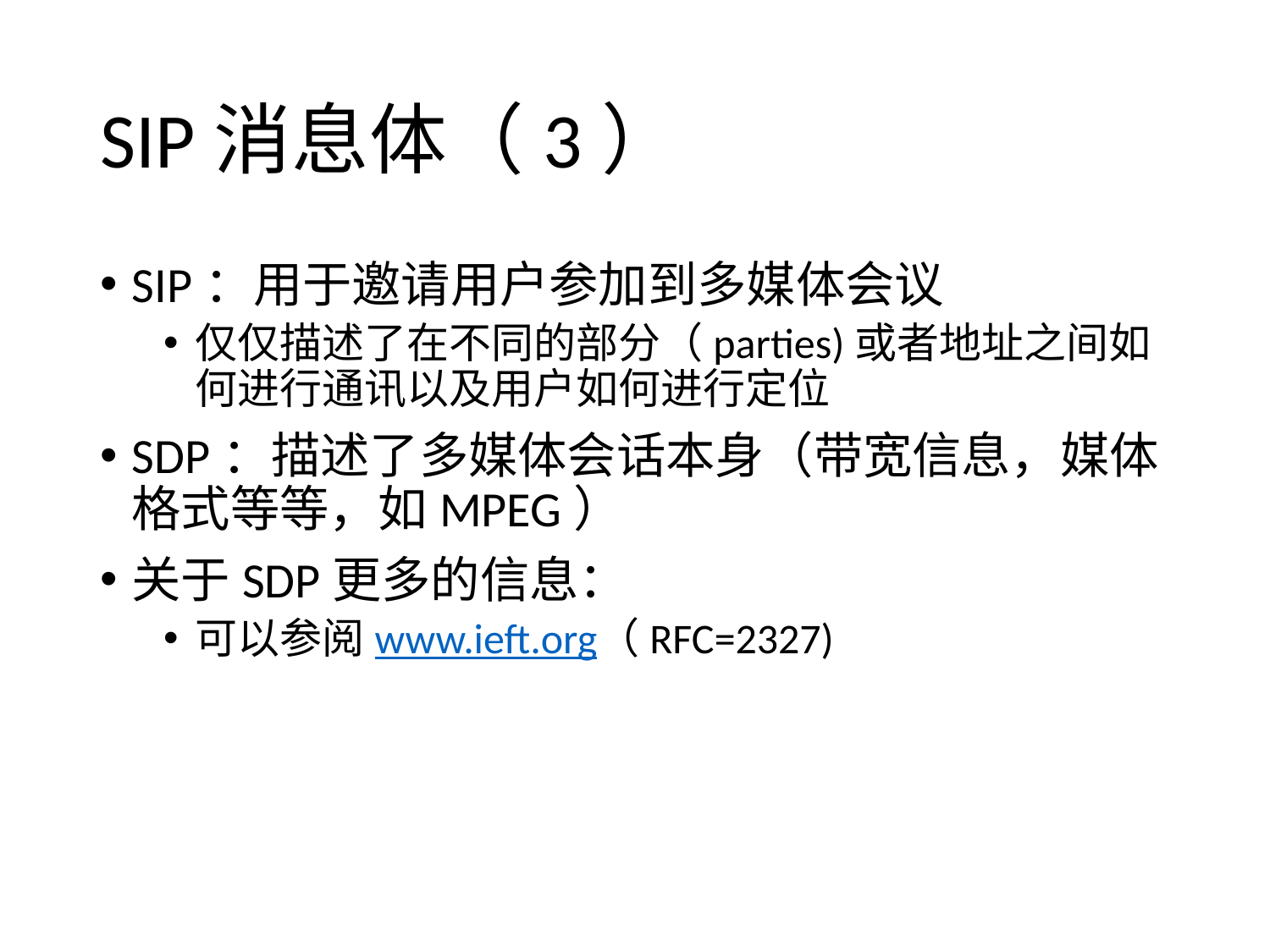

# SIP消息体（3）
SIP：用于邀请用户参加到多媒体会议
仅仅描述了在不同的部分（parties)或者地址之间如何进行通讯以及用户如何进行定位
SDP：描述了多媒体会话本身（带宽信息，媒体格式等等，如MPEG）
关于SDP更多的信息：
可以参阅www.ieft.org（RFC=2327)